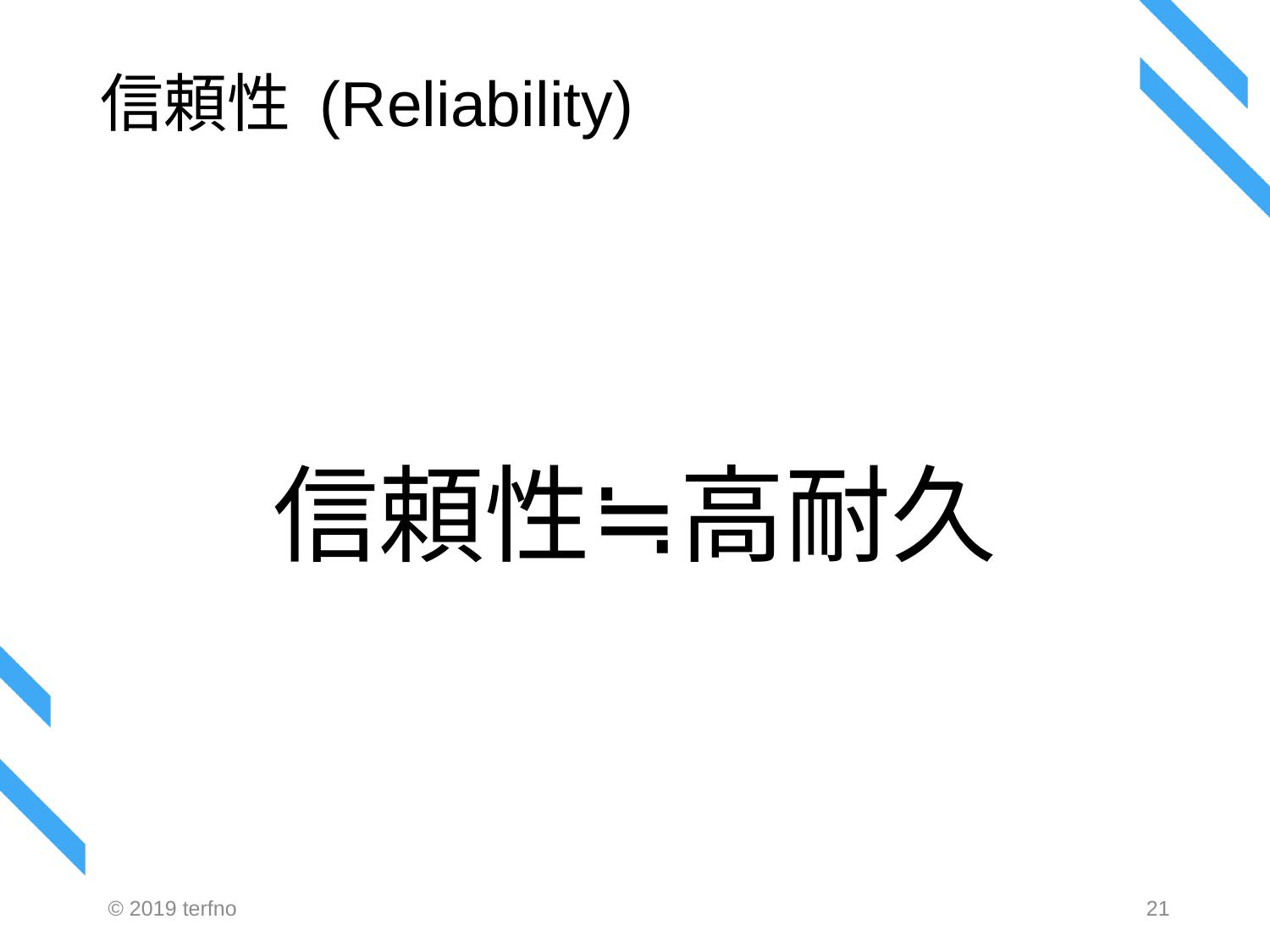

# 信頼性 (Reliability)
信頼性≒高耐久
© 2019 terfno
21